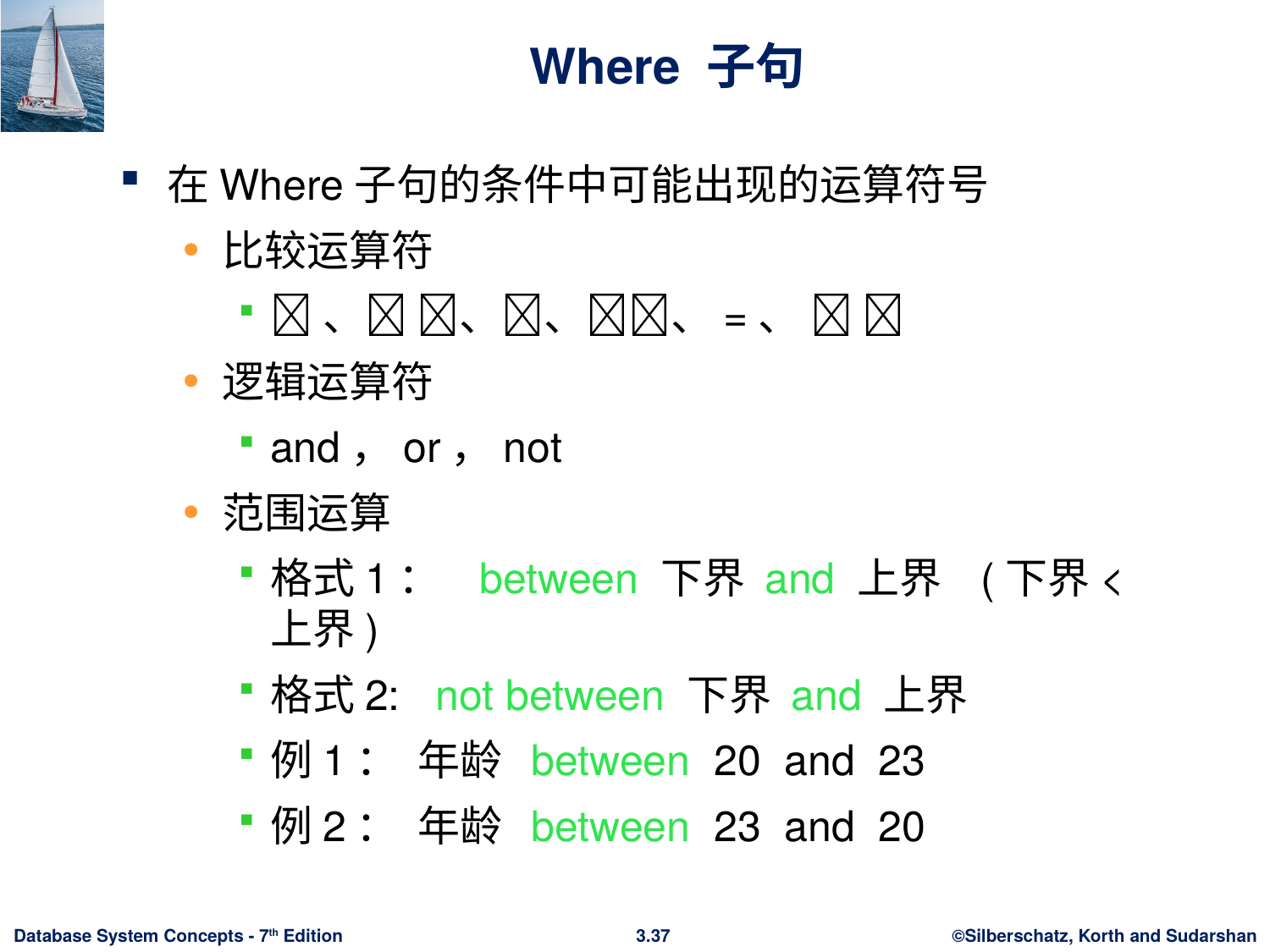

# Where 子句
在Where子句的条件中可能出现的运算符号
比较运算符
<、< =、>、>=、=、 < >
逻辑运算符
and，or，not
范围运算
格式1：   between 下界 and 上界   (下界<上界)
格式2:   not between 下界 and 上界
例1：  年龄  between  20  and  23
例2：  年龄  between  23  and  20